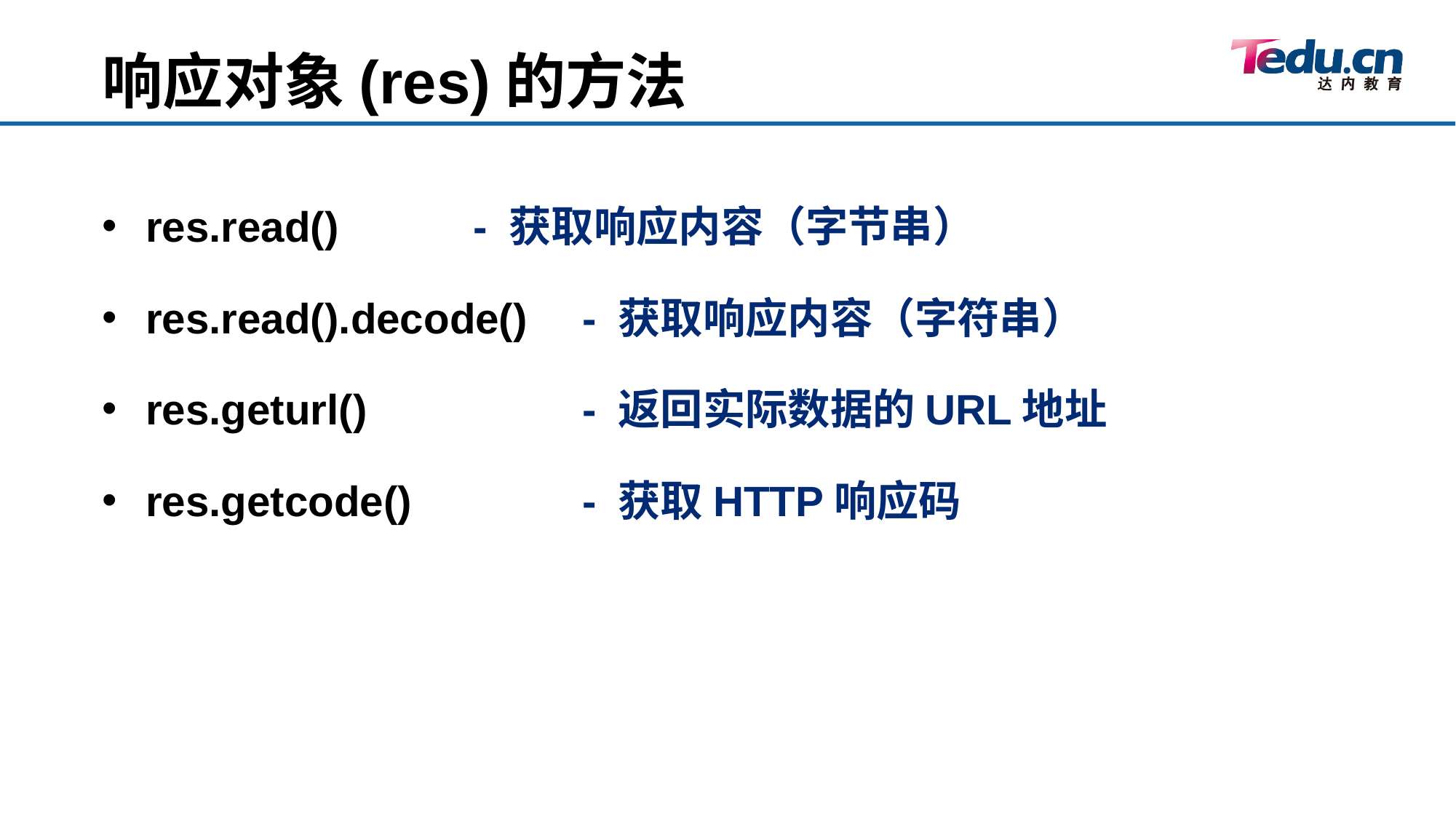

响应对象(res)的方法
res.read() 		- 获取响应内容（字节串）
res.read().decode()  	- 获取响应内容（字符串）
res.geturl() 		- 返回实际数据的URL地址
res.getcode() 		- 获取HTTP响应码